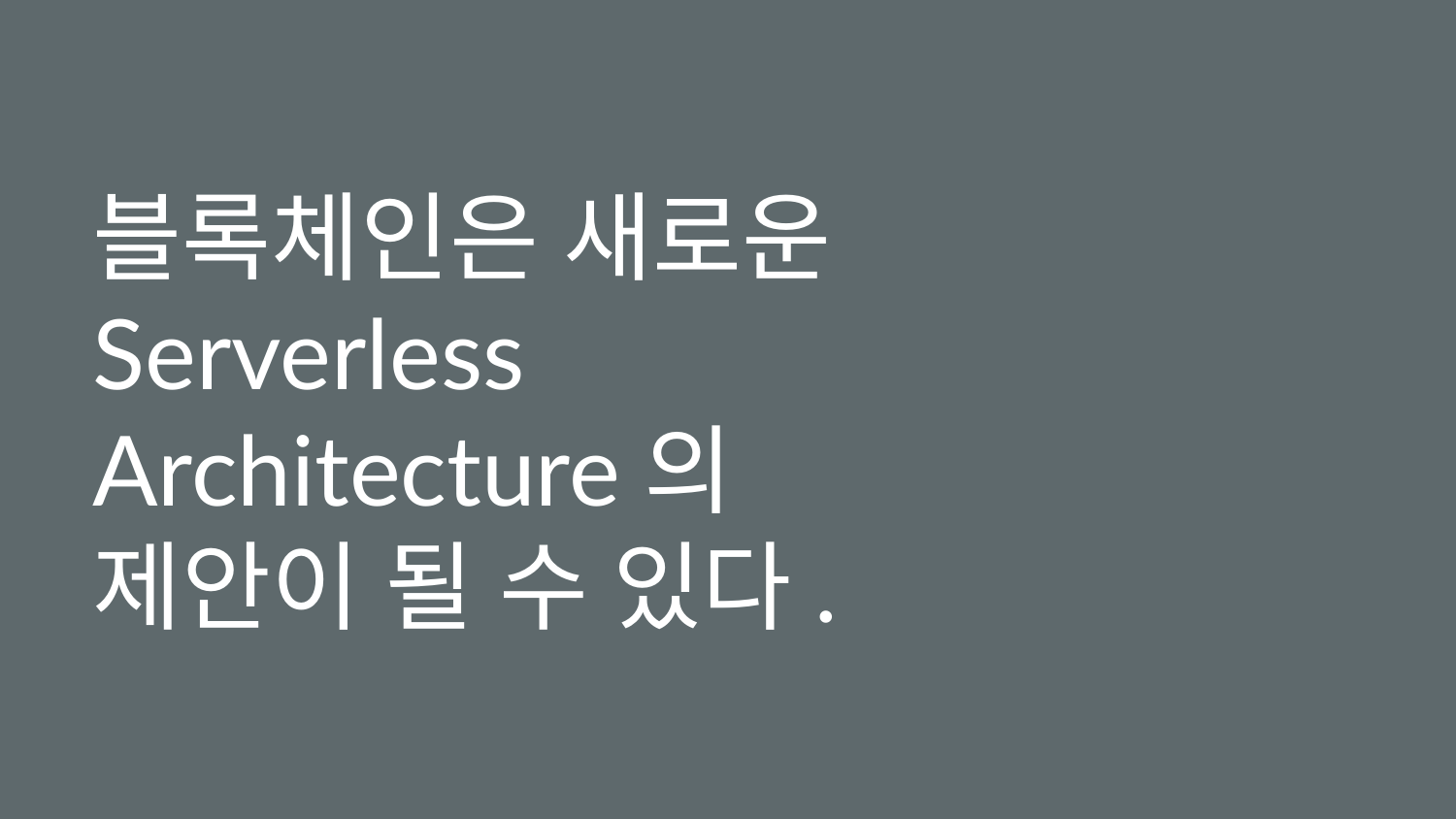

# 블록체인은 새로운 Serverless Architecture의 제안이 될 수 있다.